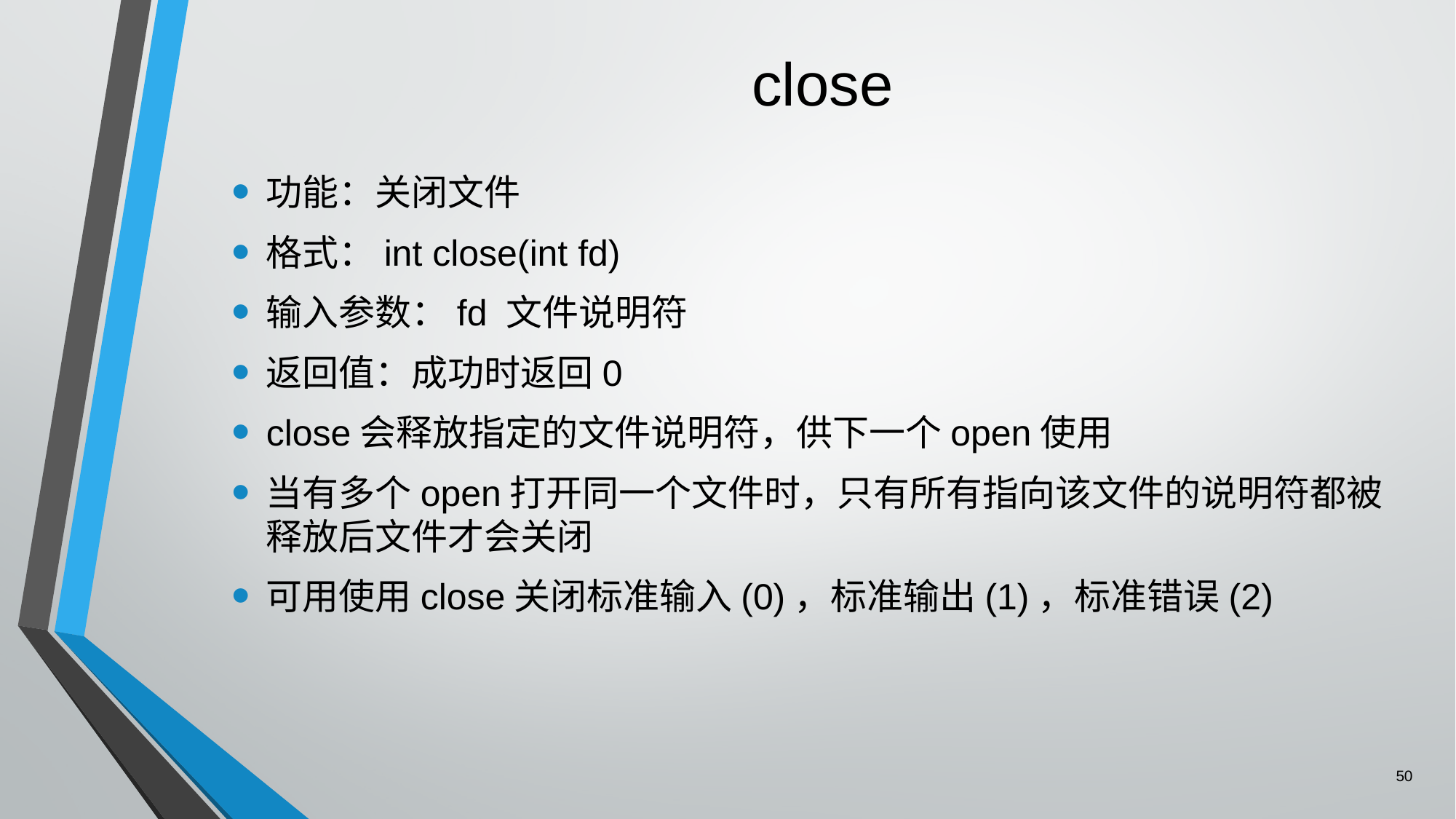

# close
功能：关闭文件
格式：int close(int fd)
输入参数：fd 文件说明符
返回值：成功时返回0
close会释放指定的文件说明符，供下一个open使用
当有多个open打开同一个文件时，只有所有指向该文件的说明符都被释放后文件才会关闭
可用使用close关闭标准输入(0)，标准输出(1)，标准错误(2)
50